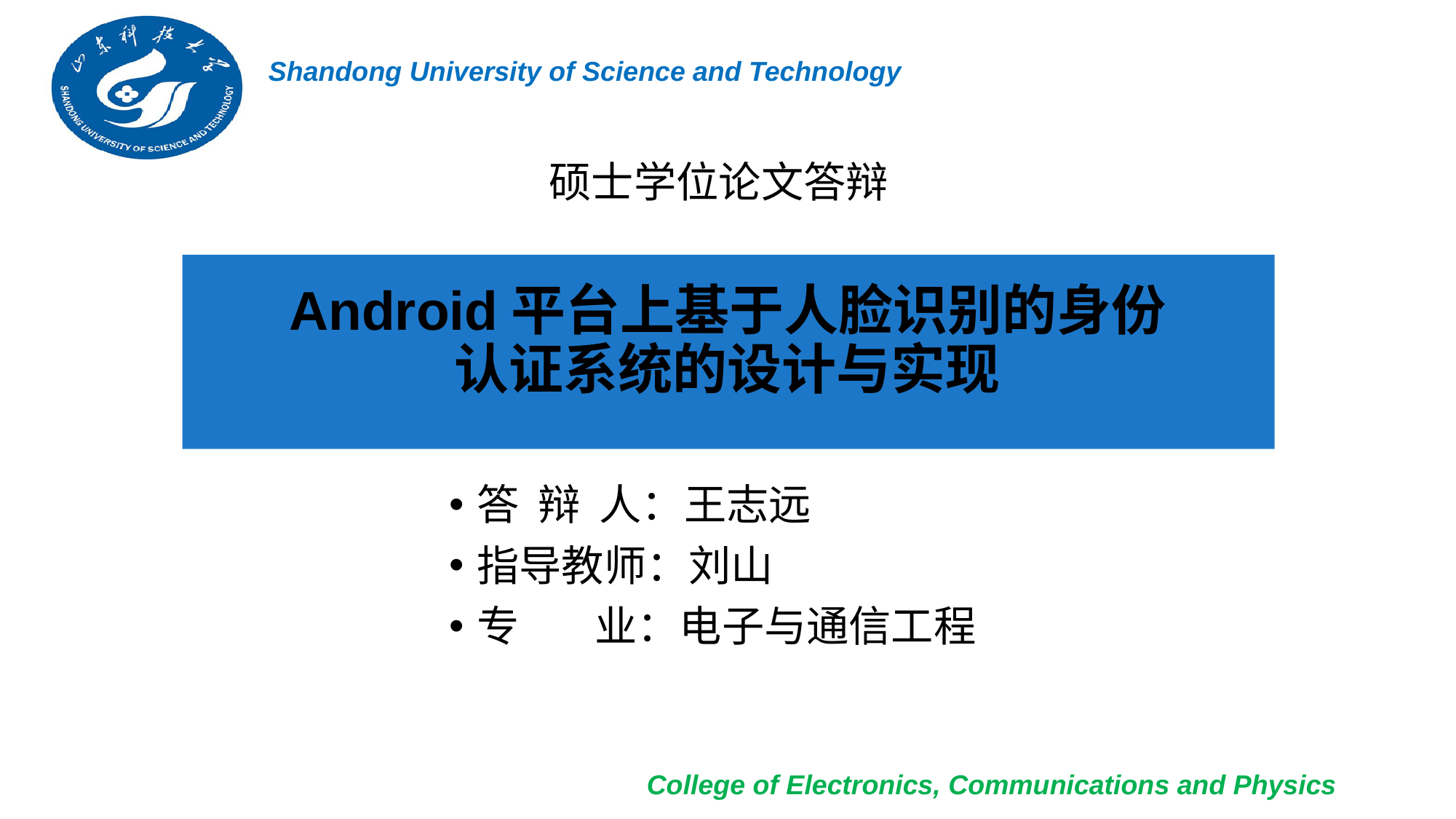

硕士学位论文答辩
Android平台上基于人脸识别的身份认证系统的设计与实现

答  辩  人：王志远
指导教师：刘山
专        业：电子与通信工程